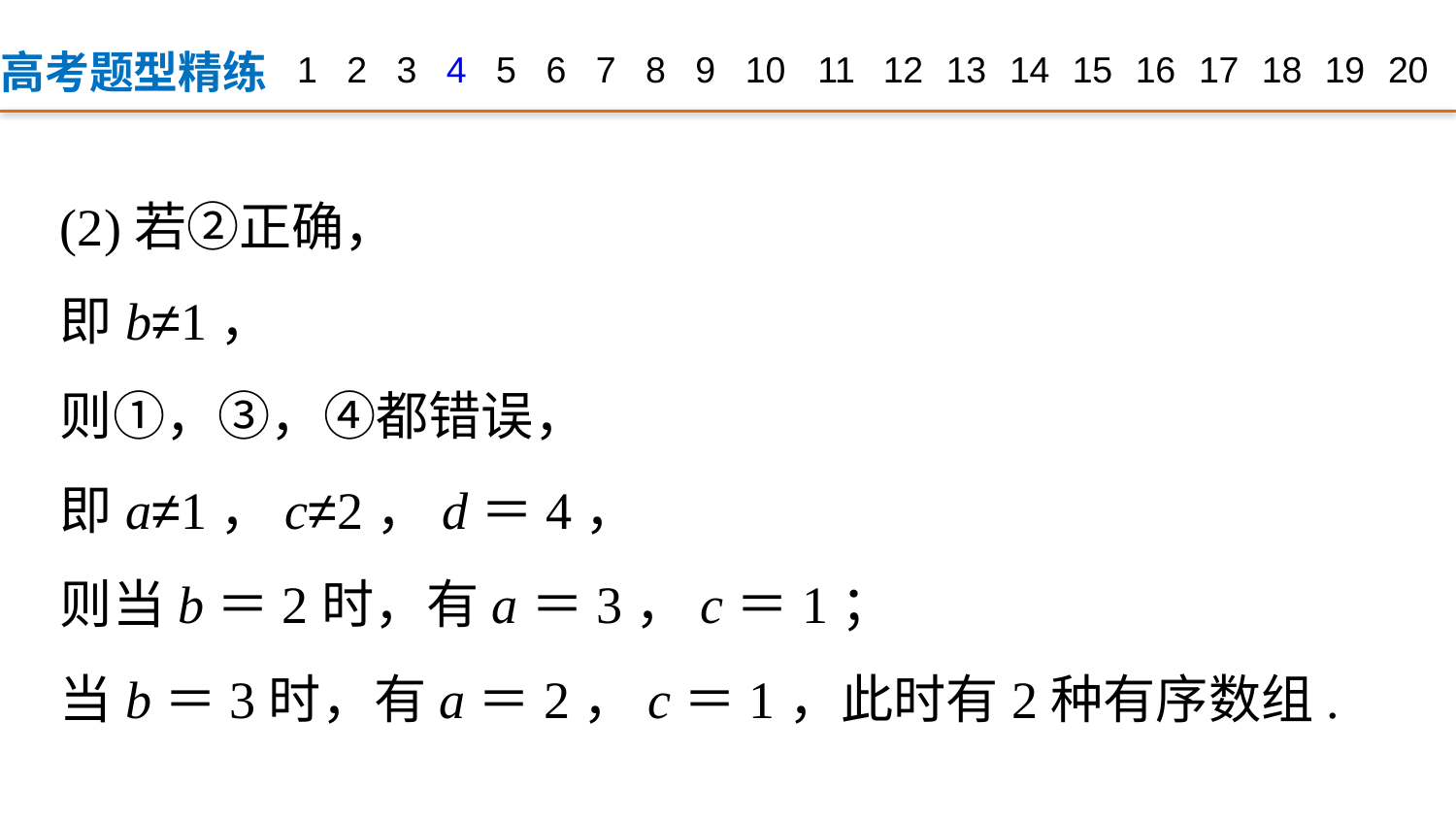

高考题型精练
1
2
3
4
5
6
7
8
9
12
13
14
15
16
17
18
19
20
10
11
(2)若②正确，
即b≠1，
则①，③，④都错误，
即a≠1，c≠2，d＝4，
则当b＝2时，有a＝3，c＝1；
当b＝3时，有a＝2，c＝1，此时有2种有序数组.